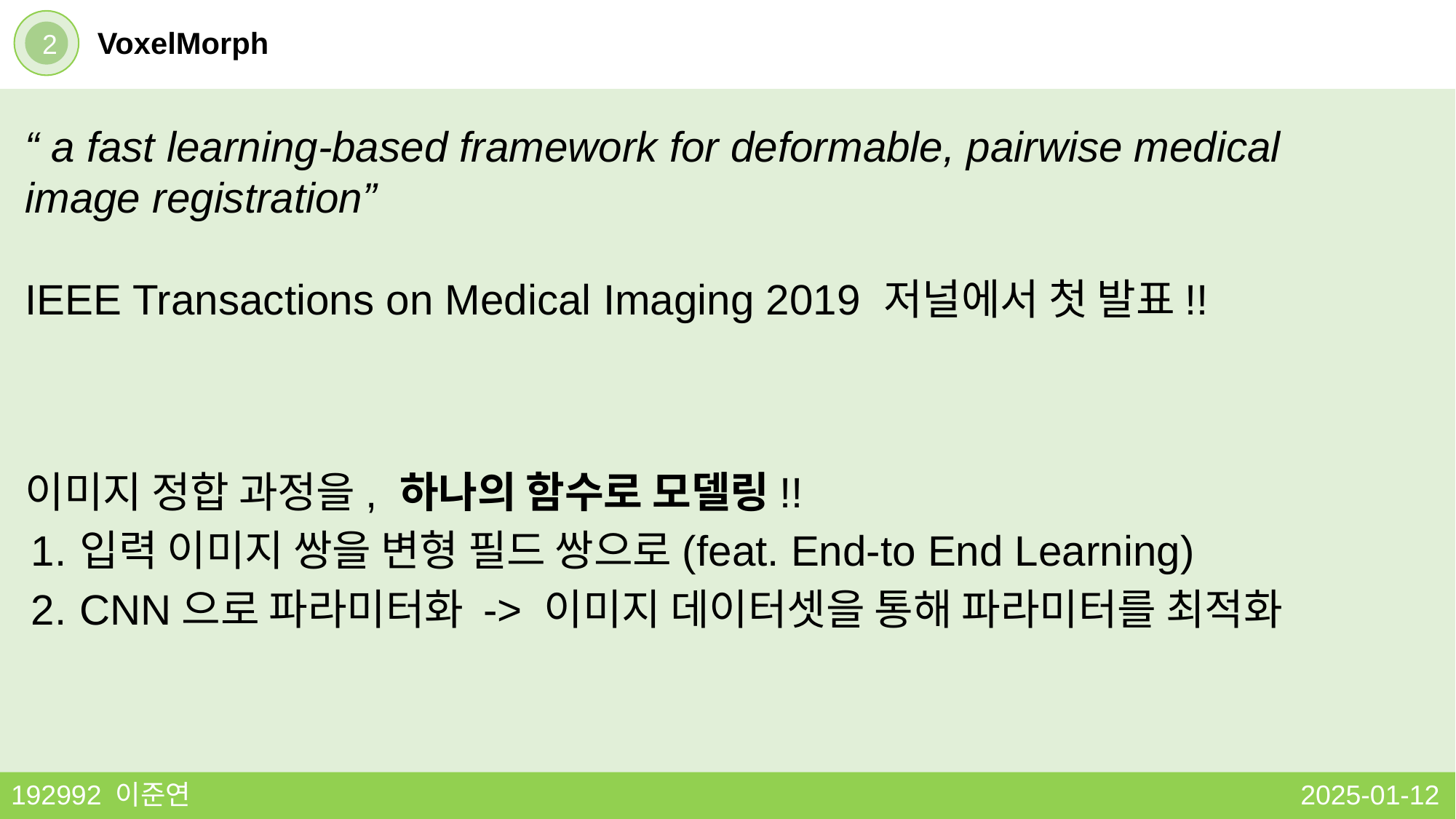

2
VoxelMorph

“ a fast learning-based framework for deformable, pairwise medical image registration”

IEEE Transactions on Medical Imaging 2019 저널에서 첫 발표!!

이미지 정합 과정을, 하나의 함수로 모델링!!
입력 이미지 쌍을 변형 필드 쌍으로(feat. End-to End Learning)
CNN으로 파라미터화 -> 이미지 데이터셋을 통해 파라미터를 최적화

192992 이준연
2025-01-12